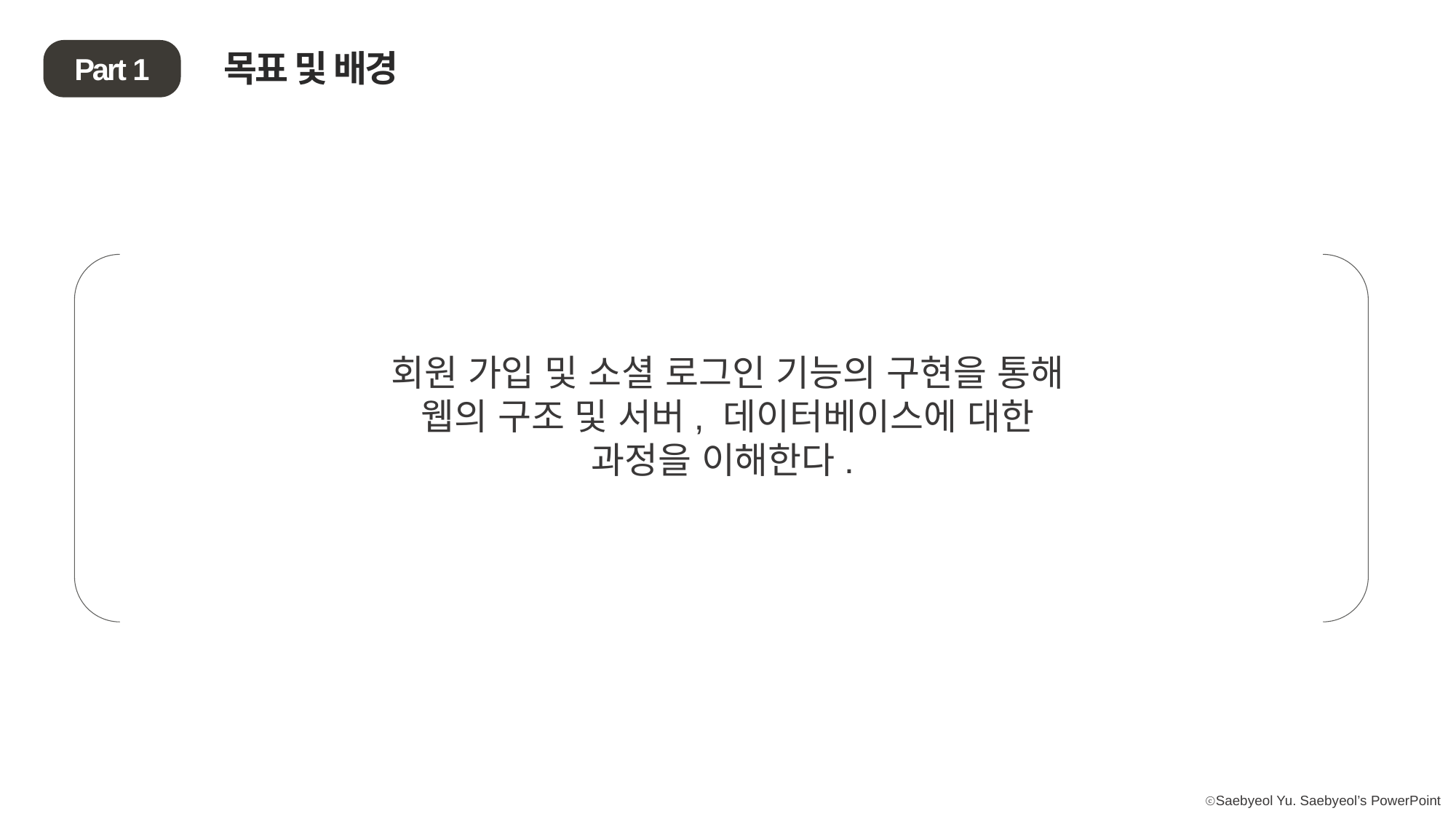

목표 및 배경
Part 1

회원 가입 및 소셜 로그인 기능의 구현을 통해
웹의 구조 및 서버, 데이터베이스에 대한
과정을 이해한다.